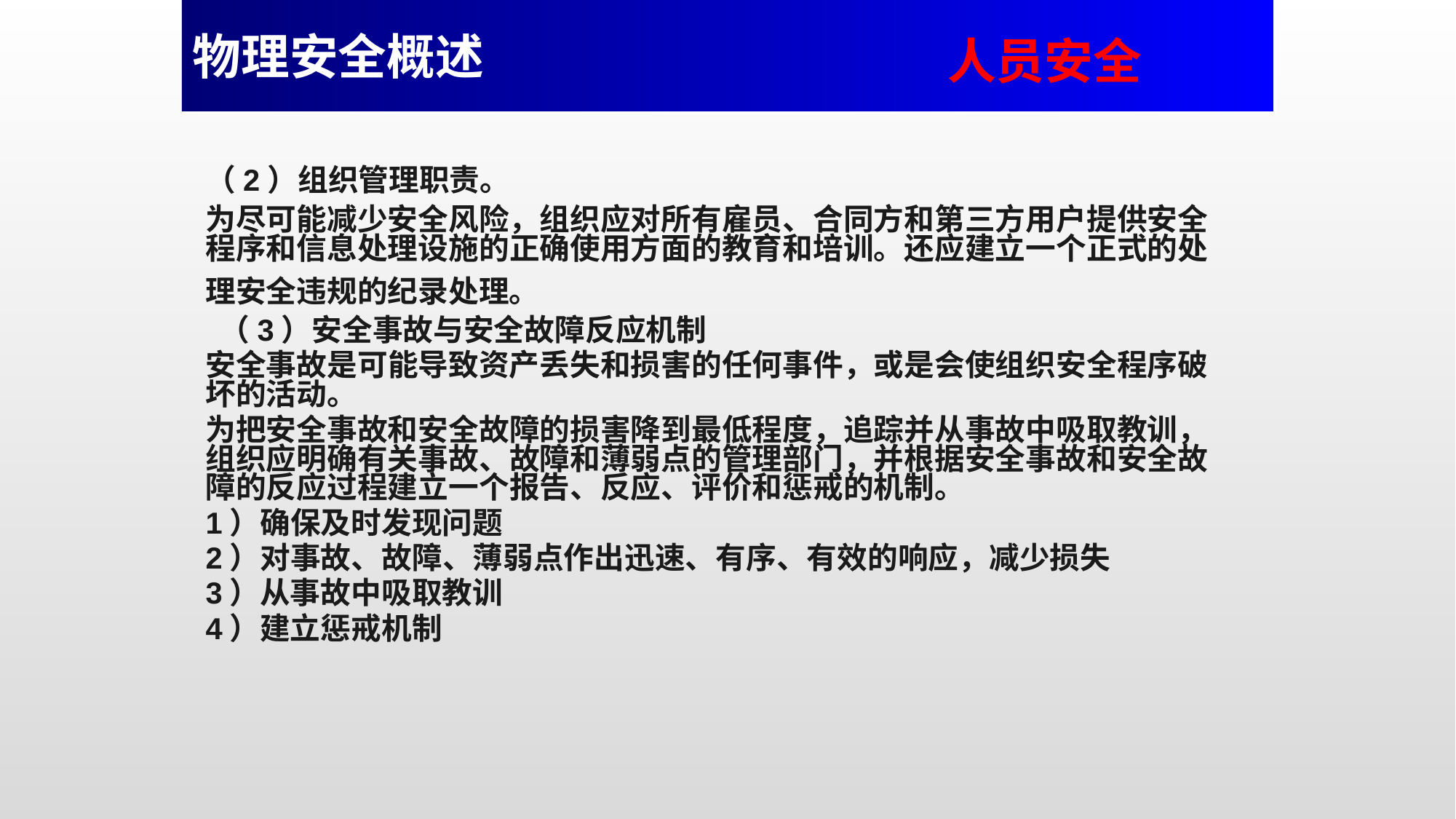

物理安全概述
人员安全
（2）组织管理职责。
为尽可能减少安全风险，组织应对所有雇员、合同方和第三方用户提供安全程序和信息处理设施的正确使用方面的教育和培训。还应建立一个正式的处理安全违规的纪录处理。
 （3）安全事故与安全故障反应机制
安全事故是可能导致资产丢失和损害的任何事件，或是会使组织安全程序破坏的活动。
为把安全事故和安全故障的损害降到最低程度，追踪并从事故中吸取教训，组织应明确有关事故、故障和薄弱点的管理部门，并根据安全事故和安全故障的反应过程建立一个报告、反应、评价和惩戒的机制。
1）确保及时发现问题
2）对事故、故障、薄弱点作出迅速、有序、有效的响应，减少损失
3）从事故中吸取教训
4）建立惩戒机制